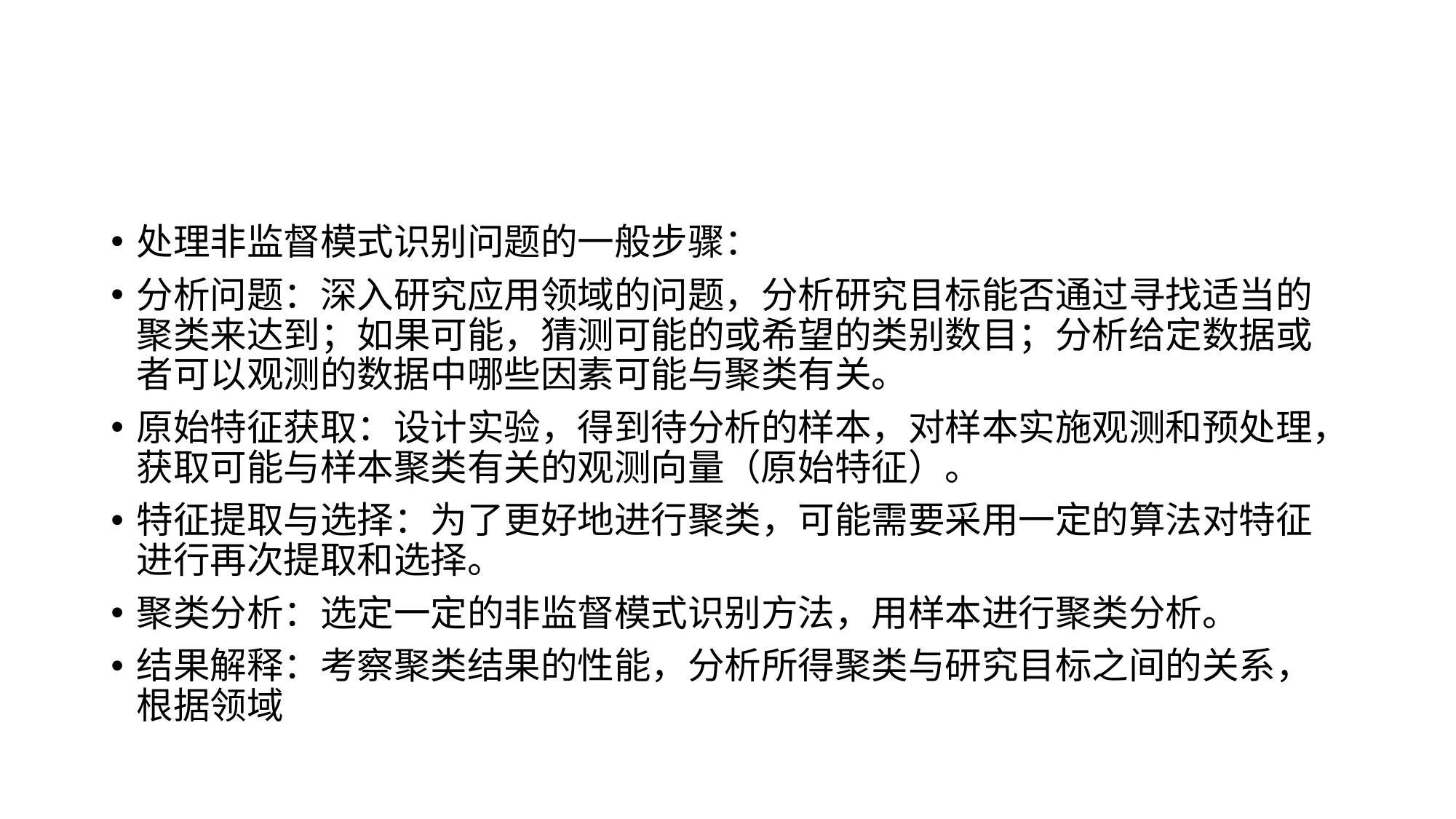

#
处理非监督模式识别问题的一般步骤：
分析问题：深入研究应用领域的问题，分析研究目标能否通过寻找适当的聚类来达到；如果可能，猜测可能的或希望的类别数目；分析给定数据或者可以观测的数据中哪些因素可能与聚类有关。
原始特征获取：设计实验，得到待分析的样本，对样本实施观测和预处理，获取可能与样本聚类有关的观测向量（原始特征）。
特征提取与选择：为了更好地进行聚类，可能需要采用一定的算法对特征进行再次提取和选择。
聚类分析：选定一定的非监督模式识别方法，用样本进行聚类分析。
结果解释：考察聚类结果的性能，分析所得聚类与研究目标之间的关系，根据领域